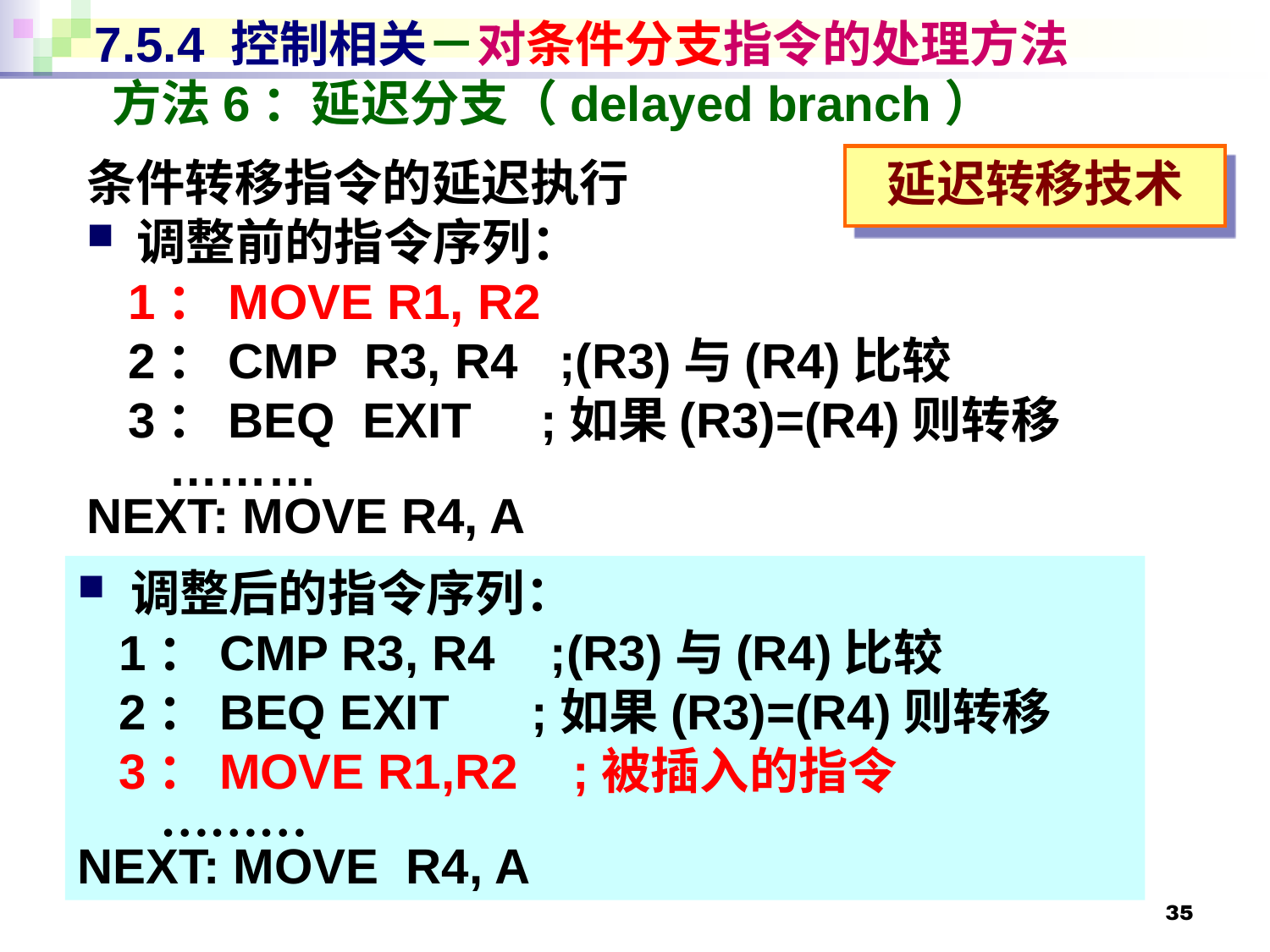

# 7.5.4 控制相关－对条件分支指令的处理方法
方法6：延迟分支（delayed branch）
条件转移指令的延迟执行
调整前的指令序列：
   1：MOVE R1, R2
   2：CMP  R3, R4   ;(R3)与(R4)比较
   3：BEQ  EXIT     ;如果(R3)=(R4)则转移
      ………
NEXT: MOVE R4, A
延迟转移技术
 调整后的指令序列：
   1：CMP R3, R4    ;(R3)与(R4)比较
   2：BEQ EXIT      ;如果(R3)=(R4)则转移
   3：MOVE R1,R2    ;被插入的指令
      ………
NEXT: MOVE  R4, A
35